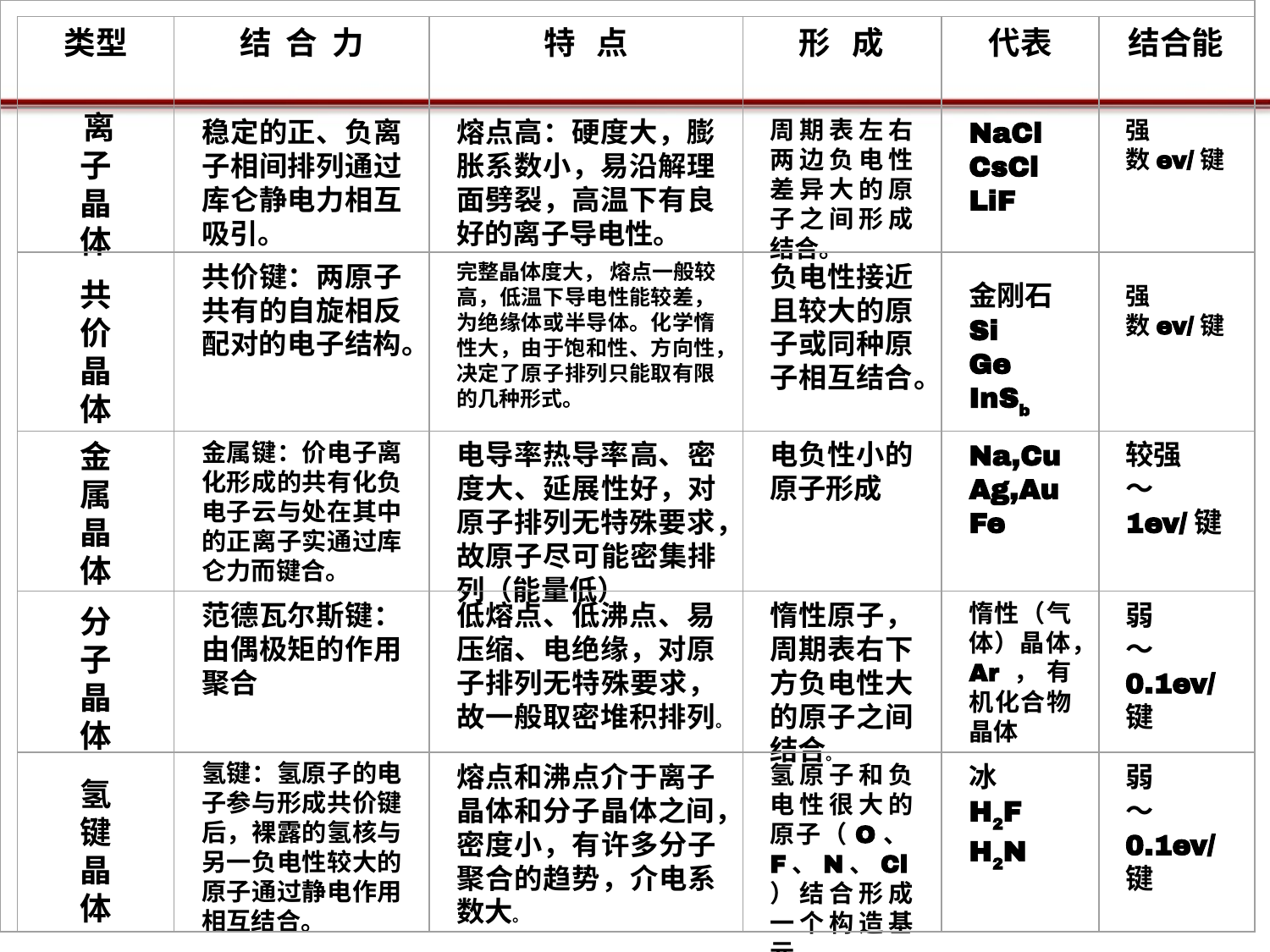

类型

结  合  力

特   点

形   成

代表

结合能

 离
子
晶
体

稳定的正、负离子相间排列通过库仑静电力相互吸引。

熔点高：硬度大，膨胀系数小，易沿解理面劈裂，高温下有良好的离子导电性。

周期表左右两边负电性差异大的原子之间形成结合。

NaCl
CsCl
LiF

强
数ev/键

共
价
晶
体

共价键：两原子共有的自旋相反配对的电子结构。

完整晶体度大， 熔点一般较高，低温下导电性能较差，为绝缘体或半导体。化学惰性大，由于饱和性、方向性，决定了原子排列只能取有限的几种形式。

负电性接近且较大的原子或同种原子相互结合。

金刚石
Si
Ge
InSb

强
数ev/键

金
属
晶
体

金属键：价电子离化形成的共有化负电子云与处在其中的正离子实通过库仑力而键合。

电导率热导率高、密度大、延展性好，对原子排列无特殊要求，故原子尽可能密集排列（能量低）

电负性小的原子形成

Na,Cu
Ag,Au
Fe

较强
～1ev/键

分
子
晶
体

范德瓦尔斯键：由偶极矩的作用聚合

低熔点、低沸点、易压缩、电绝缘，对原子排列无特殊要求，故一般取密堆积排列。

惰性原子，周期表右下方负电性大的原子之间结合。

惰性（气体）晶体，Ar，有机化合物晶体

弱
～0.1ev/
键

氢
键
晶
体

氢键：氢原子的电子参与形成共价键后，裸露的氢核与另一负电性较大的原子通过静电作用相互结合。

熔点和沸点介于离子晶体和分子晶体之间，密度小，有许多分子聚合的趋势，介电系数大。

氢原子和负电性很大的原子（O、F、N、Cl）结合形成一个构造基元。

冰
H2F
H2N

弱
～0.1ev/键